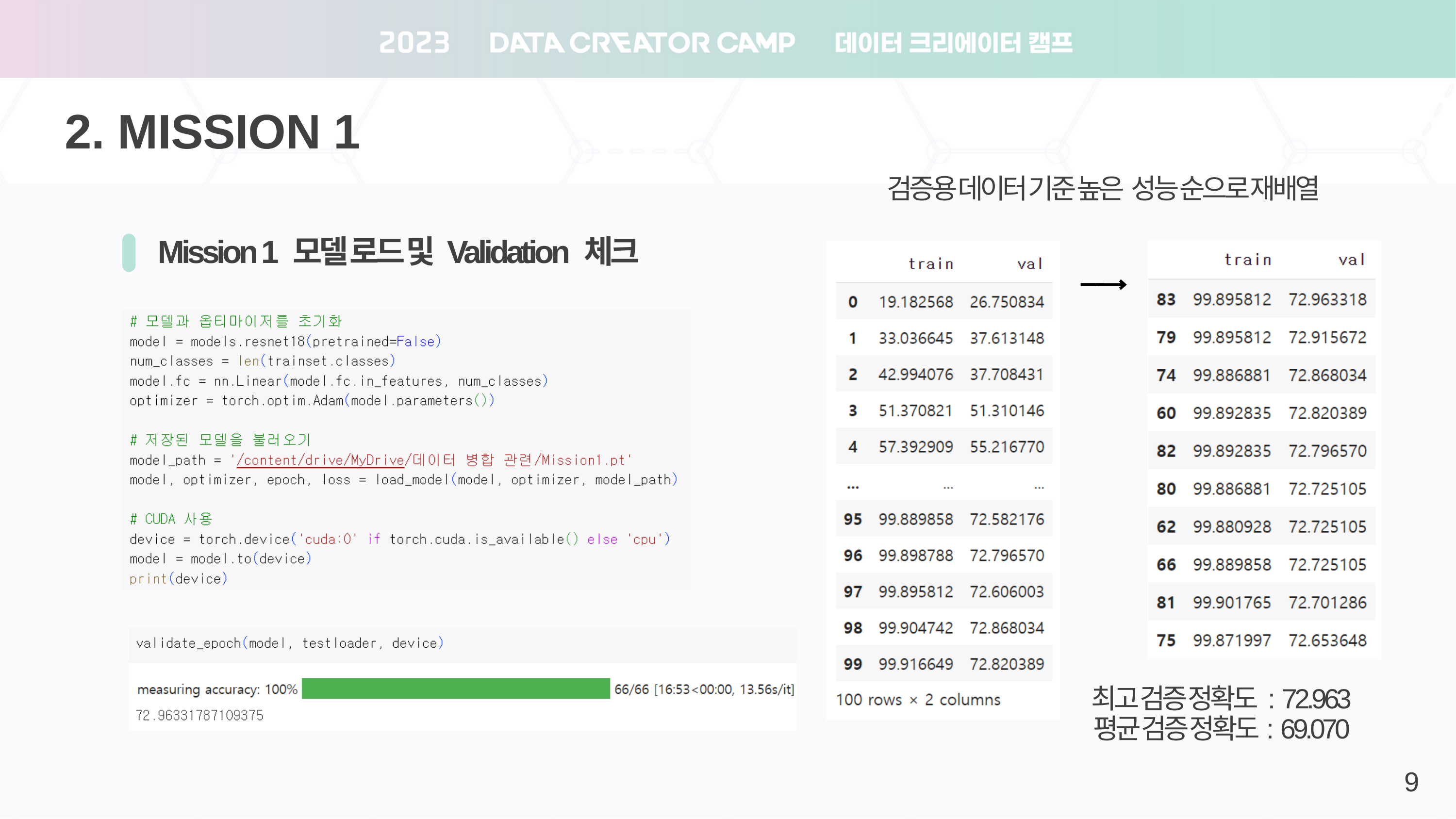

2. MISSION 1
검증용 데이터 기준 높은   성능 순으로 재배열

Mission 1 모델 로드 및 Validation 체크

최고 검증 정확도 :  72.963
평균 검증 정확도:  69.070
9